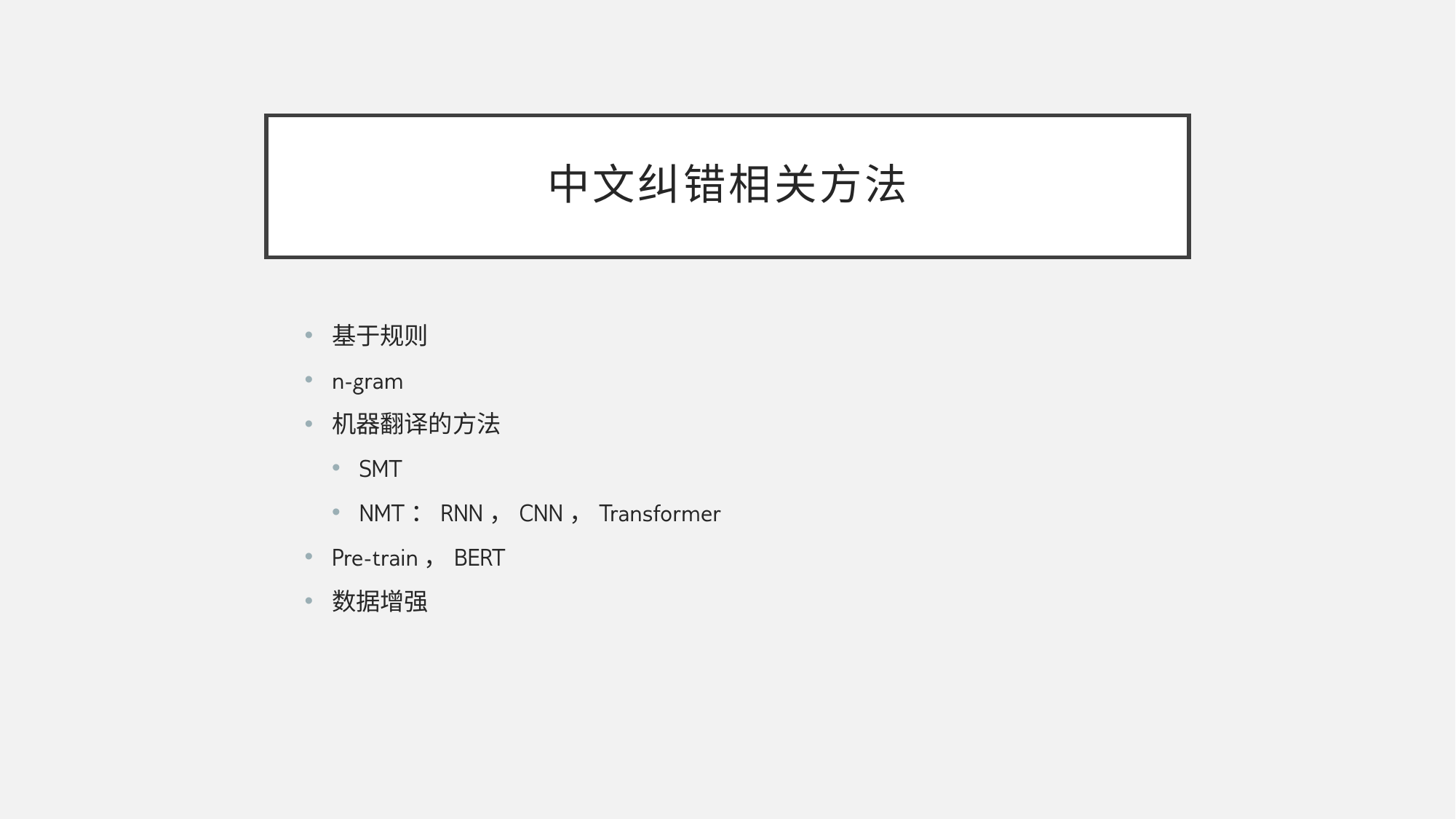

# 中文纠错相关方法
基于规则
n-gram
机器翻译的方法
SMT
NMT：RNN，CNN，Transformer
Pre-train，BERT
数据增强